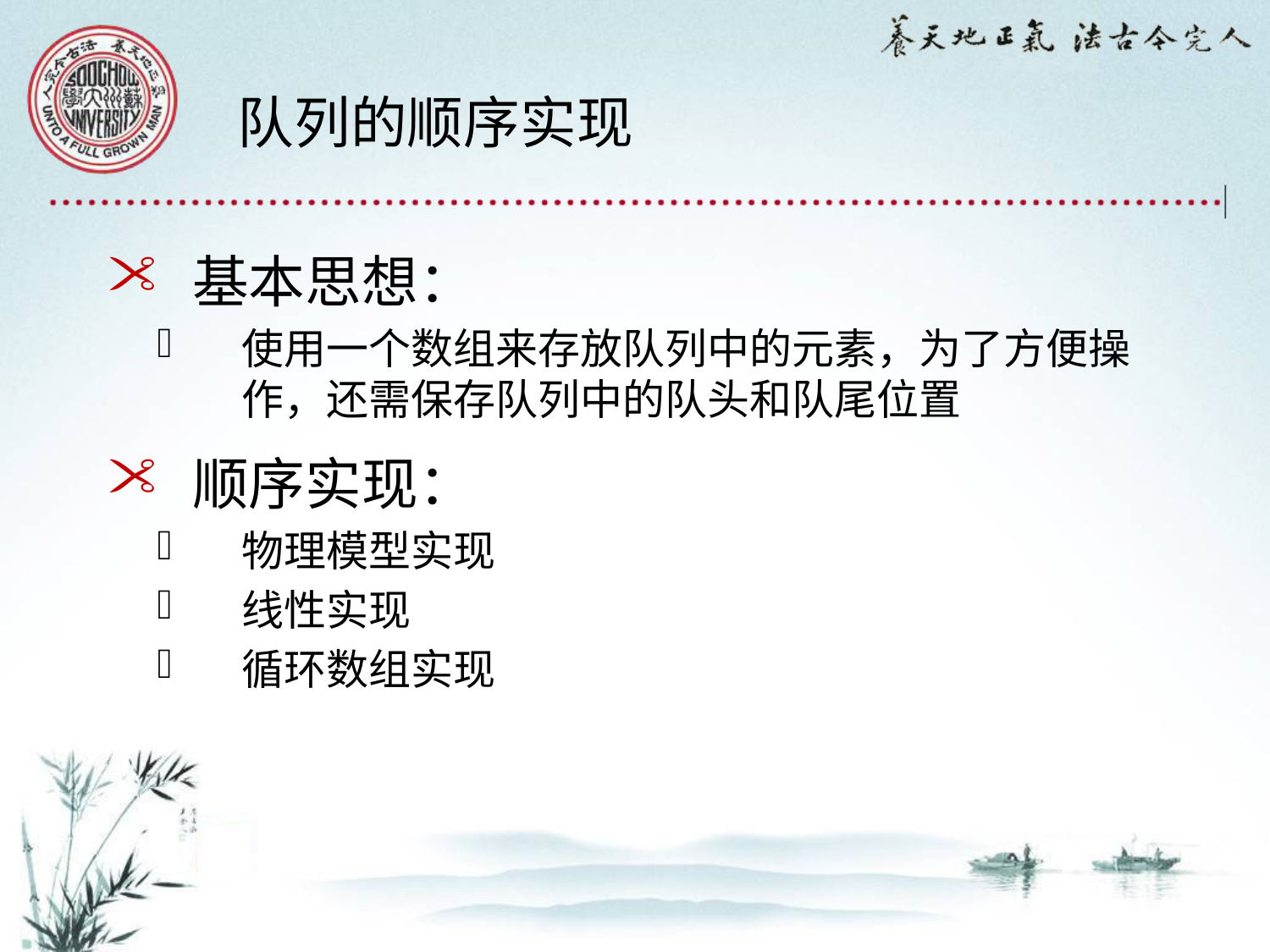

# 队列的顺序实现
基本思想：
使用一个数组来存放队列中的元素，为了方便操作，还需保存队列中的队头和队尾位置
顺序实现：
物理模型实现
线性实现
循环数组实现